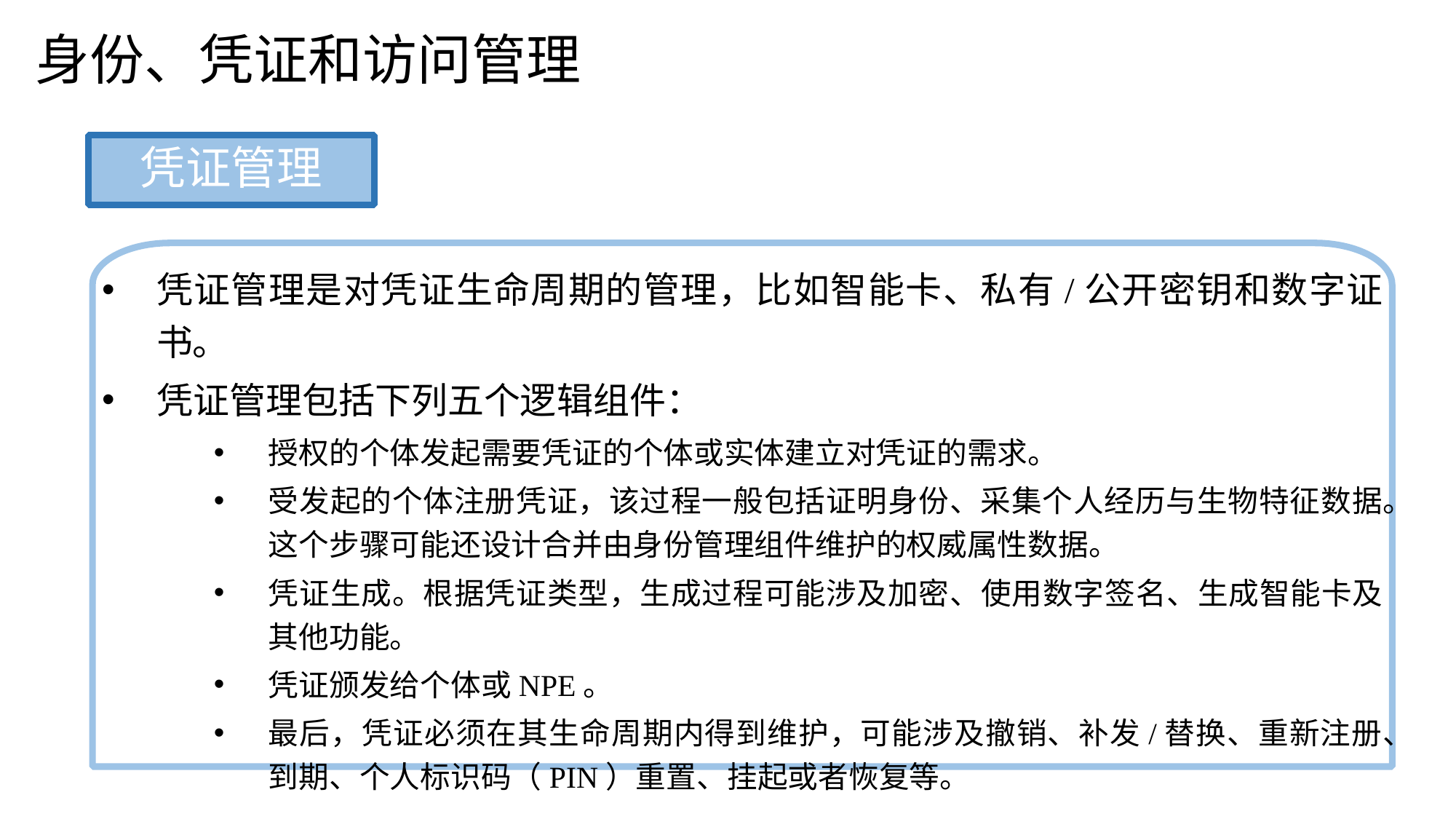

身份、凭证和访问管理
凭证管理
凭证管理是对凭证生命周期的管理，比如智能卡、私有/公开密钥和数字证书。
凭证管理包括下列五个逻辑组件：
授权的个体发起需要凭证的个体或实体建立对凭证的需求。
受发起的个体注册凭证，该过程一般包括证明身份、采集个人经历与生物特征数据。这个步骤可能还设计合并由身份管理组件维护的权威属性数据。
凭证生成。根据凭证类型，生成过程可能涉及加密、使用数字签名、生成智能卡及其他功能。
凭证颁发给个体或NPE。
最后，凭证必须在其生命周期内得到维护，可能涉及撤销、补发/替换、重新注册、到期、个人标识码（PIN）重置、挂起或者恢复等。